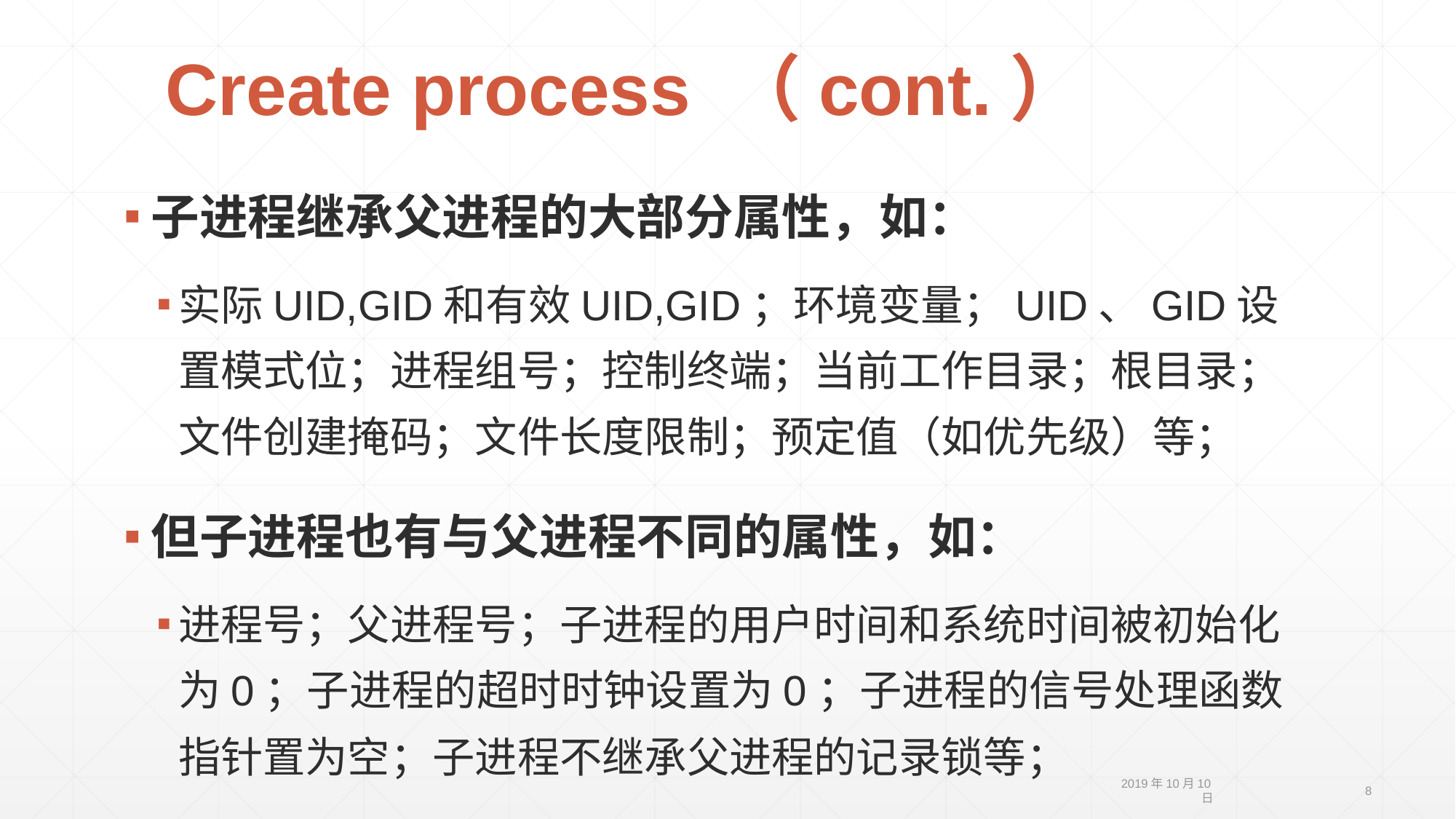

# Create process （cont.）
子进程继承父进程的大部分属性，如：
实际UID,GID和有效UID,GID；环境变量；UID、GID设置模式位；进程组号；控制终端；当前工作目录；根目录；文件创建掩码；文件长度限制；预定值（如优先级）等；
但子进程也有与父进程不同的属性，如：
进程号；父进程号；子进程的用户时间和系统时间被初始化为0；子进程的超时时钟设置为0；子进程的信号处理函数指针置为空；子进程不继承父进程的记录锁等；
2019年10月10日
8